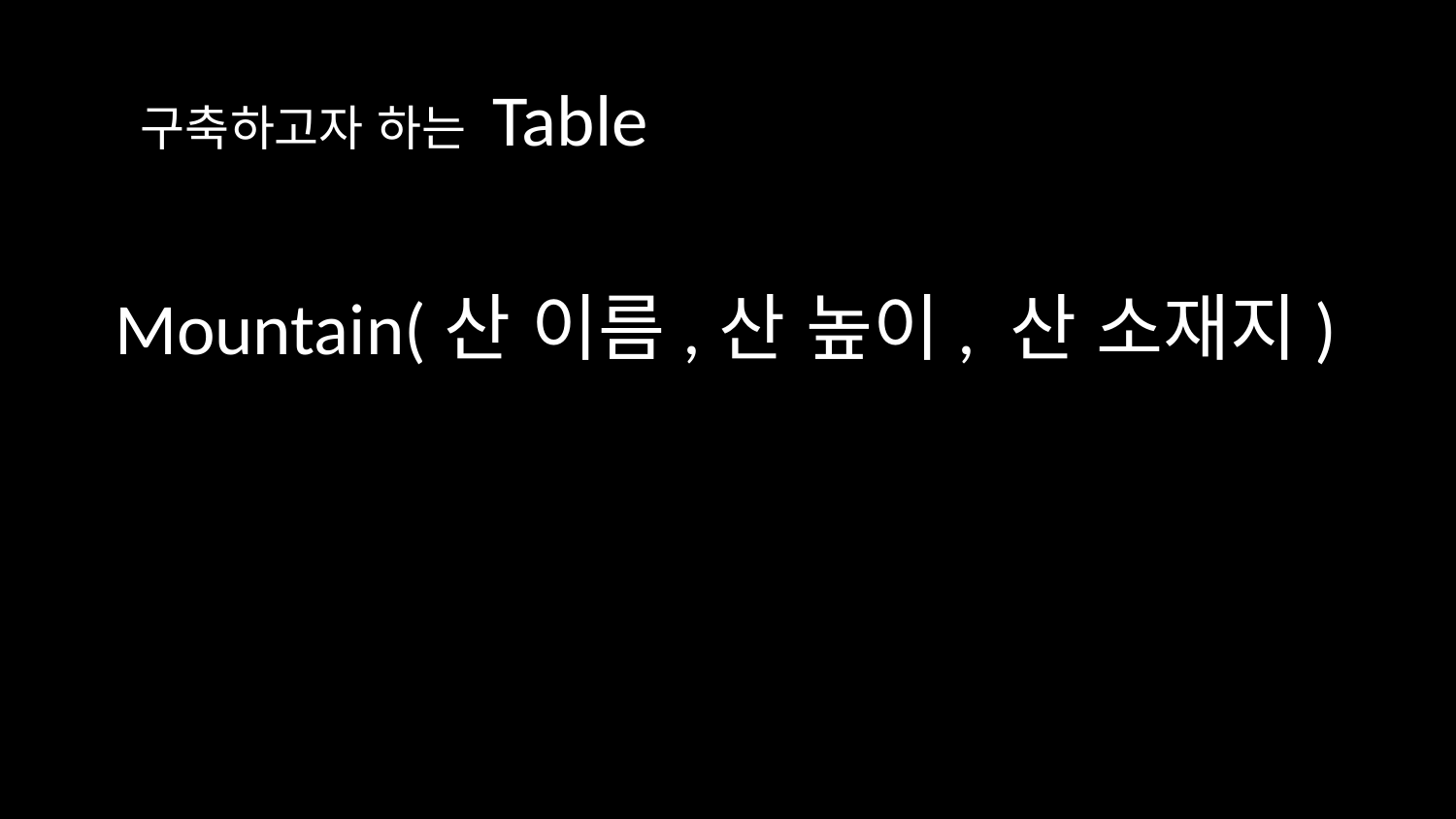

# 구축하고자 하는 Table

Mountain(산 이름,산 높이, 산 소재지)